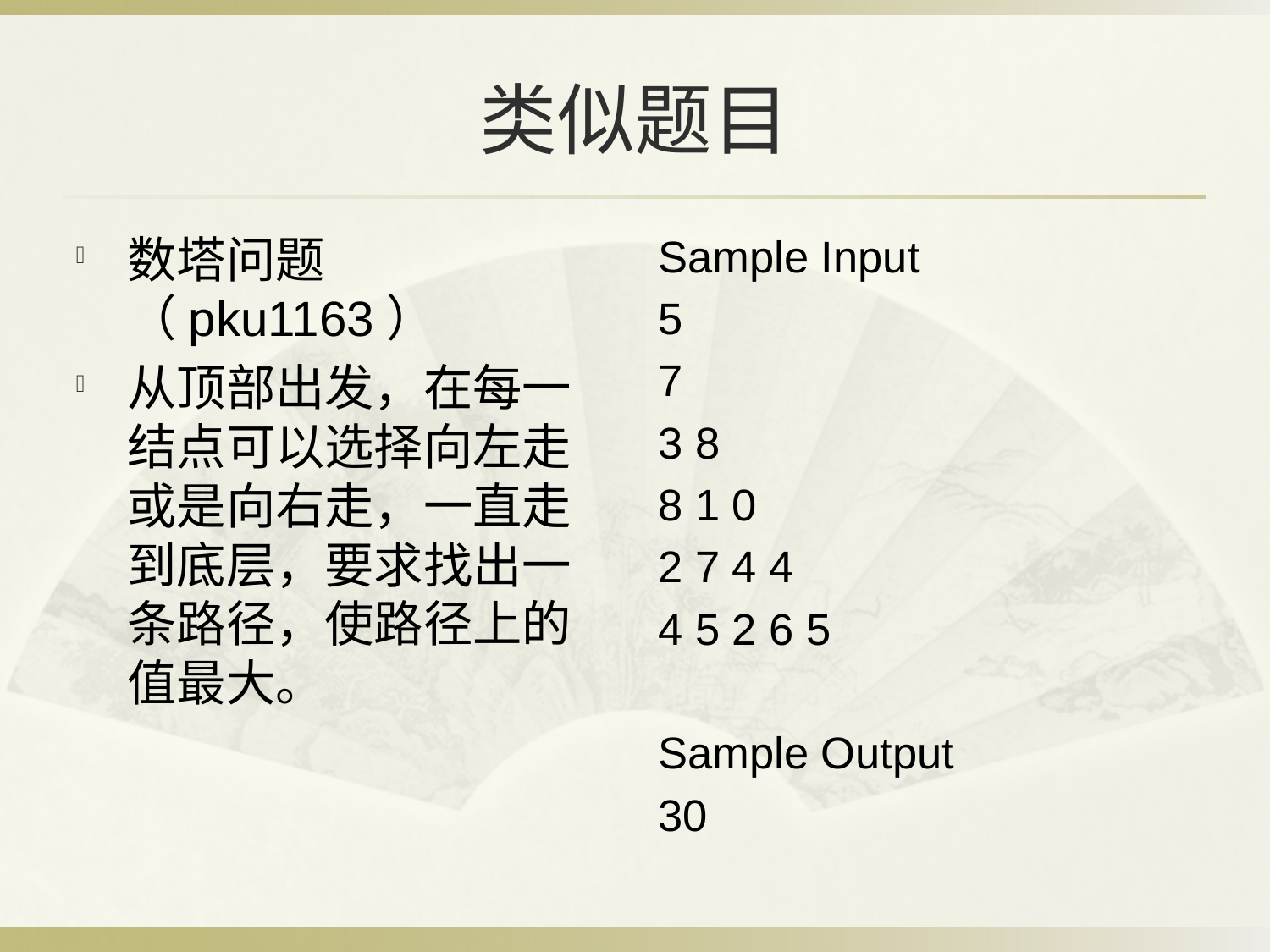

# 类似题目
数塔问题（pku1163）
从顶部出发，在每一结点可以选择向左走或是向右走，一直走到底层，要求找出一条路径，使路径上的值最大。

Sample Input
5
7
3 8
8 1 0
2 7 4 4
4 5 2 6 5

Sample Output
30